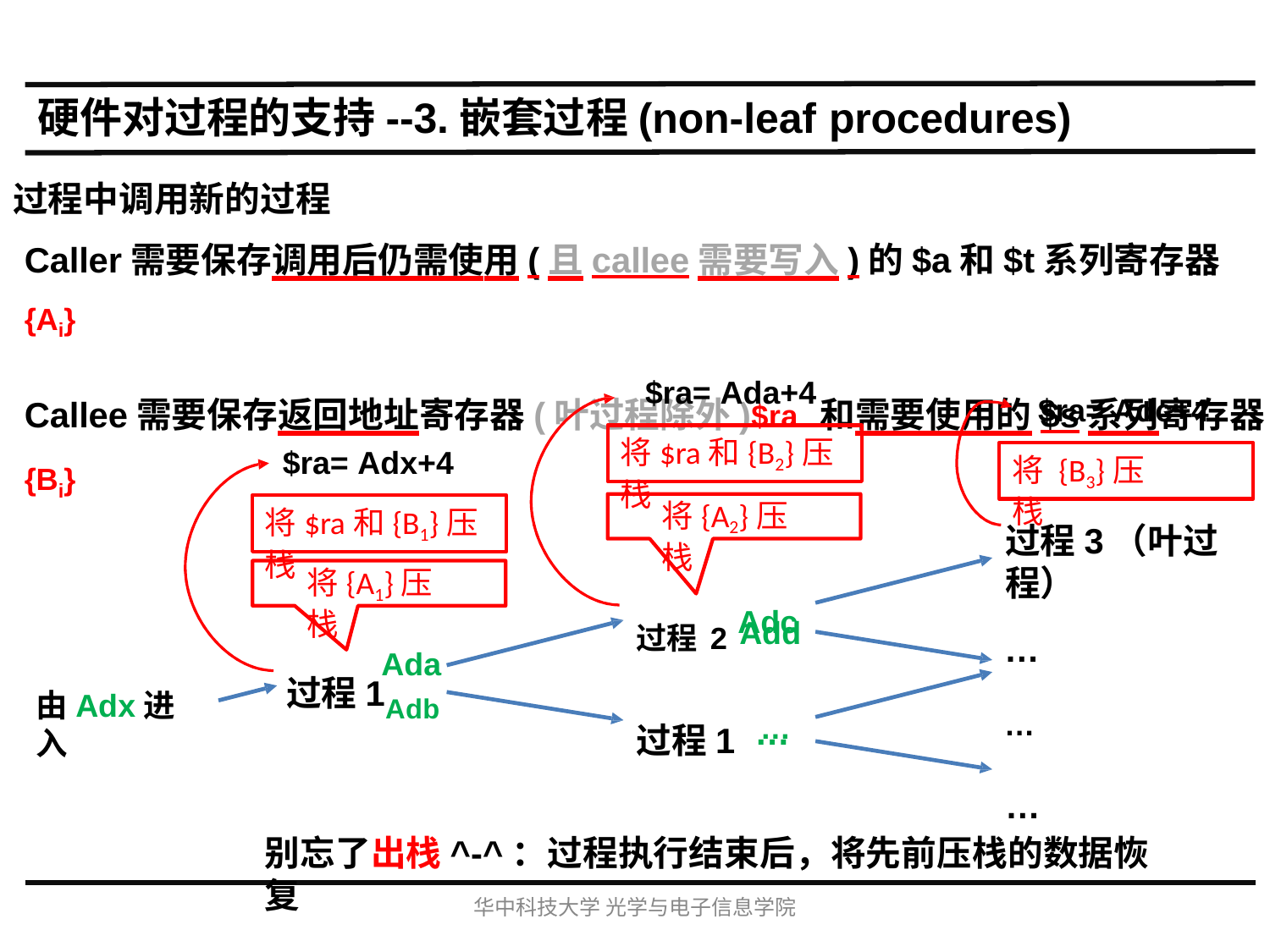

# 硬件对过程的支持--3.嵌套过程(non-leaf procedures)
过程中调用新的过程
Caller需要保存调用后仍需使用(且callee需要写入)的$a和$t系列寄存器 {Ai}
Callee需要保存返回地址寄存器(叶过程除外)$ra 和需要使用的$s系列寄存器{Bi}
$ra= Ada+4
$ra= Adc+4

将$ra和{B2}压栈
$ra= Adx+4

将 {B3}压栈

将{A2}压栈

将$ra和{B1}压栈
过程3（叶过程）

将{A1}压栈
过程2 Adc
Add

……

…

Ada
过程1Adb

由Adx进入

过程1	…
…

别忘了出栈^-^：过程执行结束后，将先前压栈的数据恢复
华中科技大学光学与电子信息学院